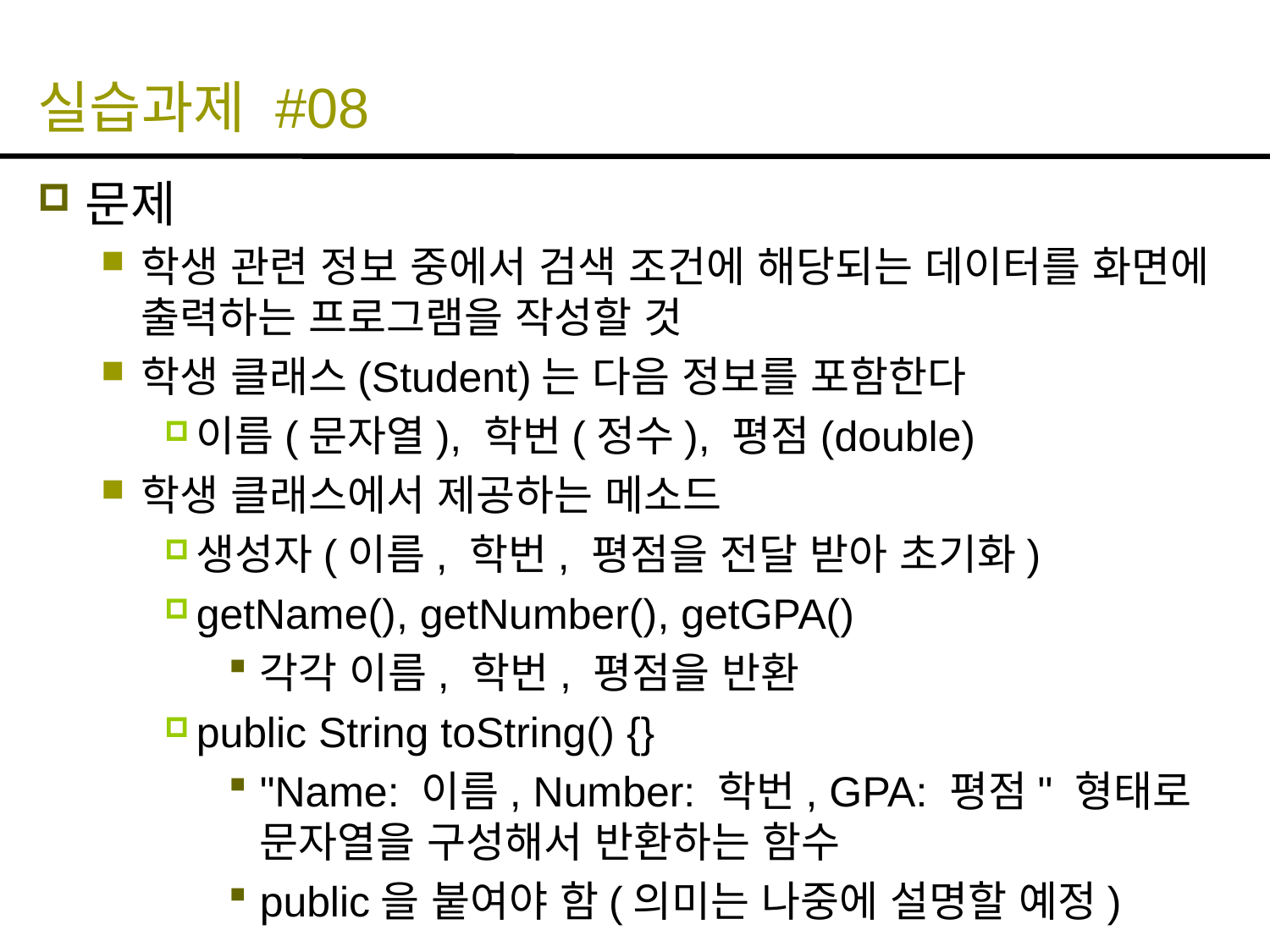

# 실습과제 #08
문제
학생 관련 정보 중에서 검색 조건에 해당되는 데이터를 화면에 출력하는 프로그램을 작성할 것
학생 클래스(Student)는 다음 정보를 포함한다
이름(문자열), 학번(정수), 평점(double)
학생 클래스에서 제공하는 메소드
생성자(이름, 학번, 평점을 전달 받아 초기화)
getName(), getNumber(), getGPA()
각각 이름, 학번, 평점을 반환
public String toString() {}
"Name: 이름, Number: 학번, GPA: 평점" 형태로 문자열을 구성해서 반환하는 함수
public을 붙여야 함(의미는 나중에 설명할 예정)